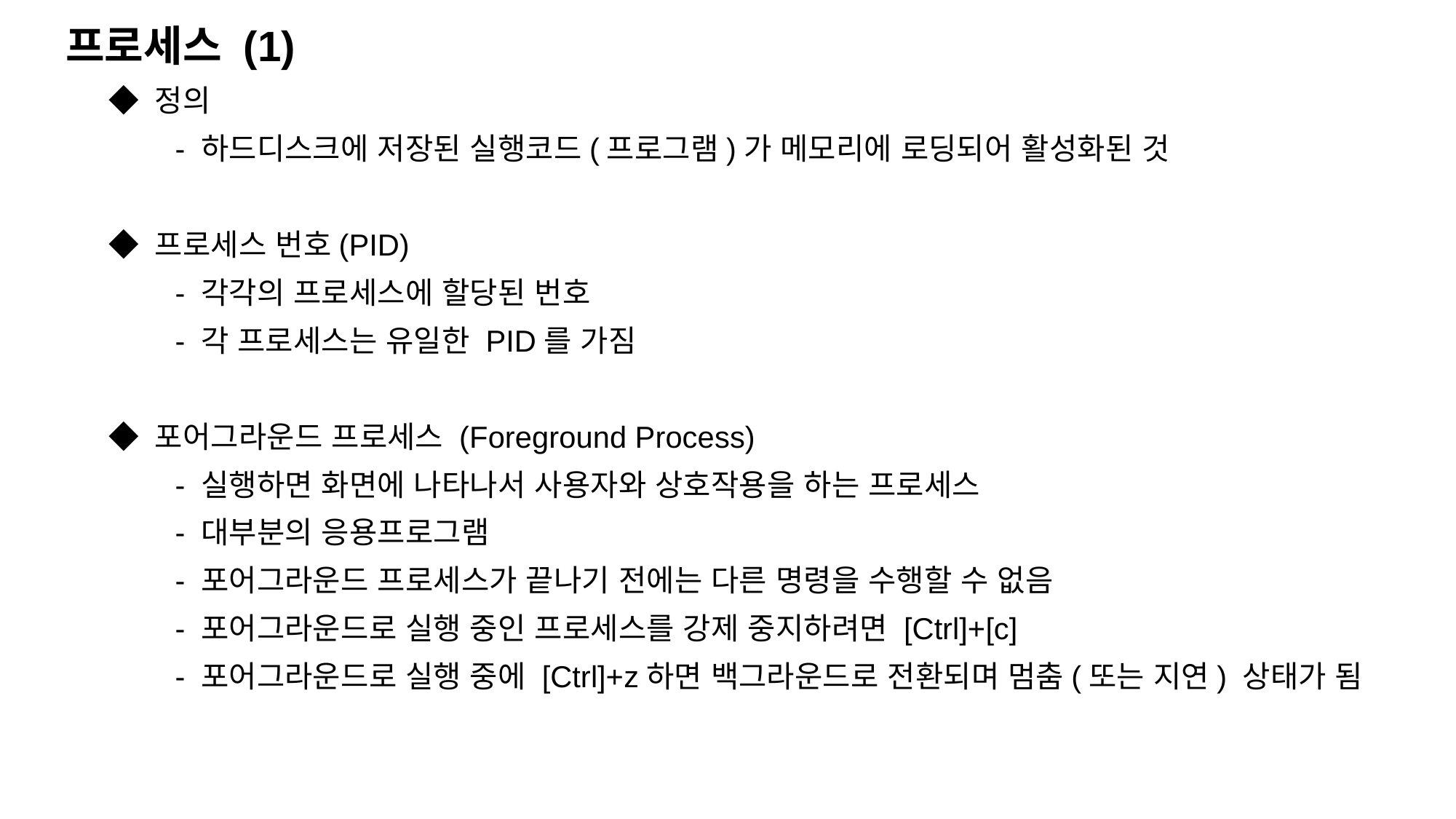

프로세스 (1)
     ◆ 정의
	- 하드디스크에 저장된 실행코드(프로그램)가 메모리에 로딩되어 활성화된 것

     ◆ 프로세스 번호(PID)
	- 각각의 프로세스에 할당된 번호
	- 각 프로세스는 유일한 PID를 가짐

     ◆ 포어그라운드 프로세스 (Foreground Process)
	- 실행하면 화면에 나타나서 사용자와 상호작용을 하는 프로세스
	- 대부분의 응용프로그램
	- 포어그라운드 프로세스가 끝나기 전에는 다른 명령을 수행할 수 없음
	- 포어그라운드로 실행 중인 프로세스를 강제 중지하려면 [Ctrl]+[c]
	- 포어그라운드로 실행 중에 [Ctrl]+z하면 백그라운드로 전환되며 멈춤(또는 지연) 상태가 됨